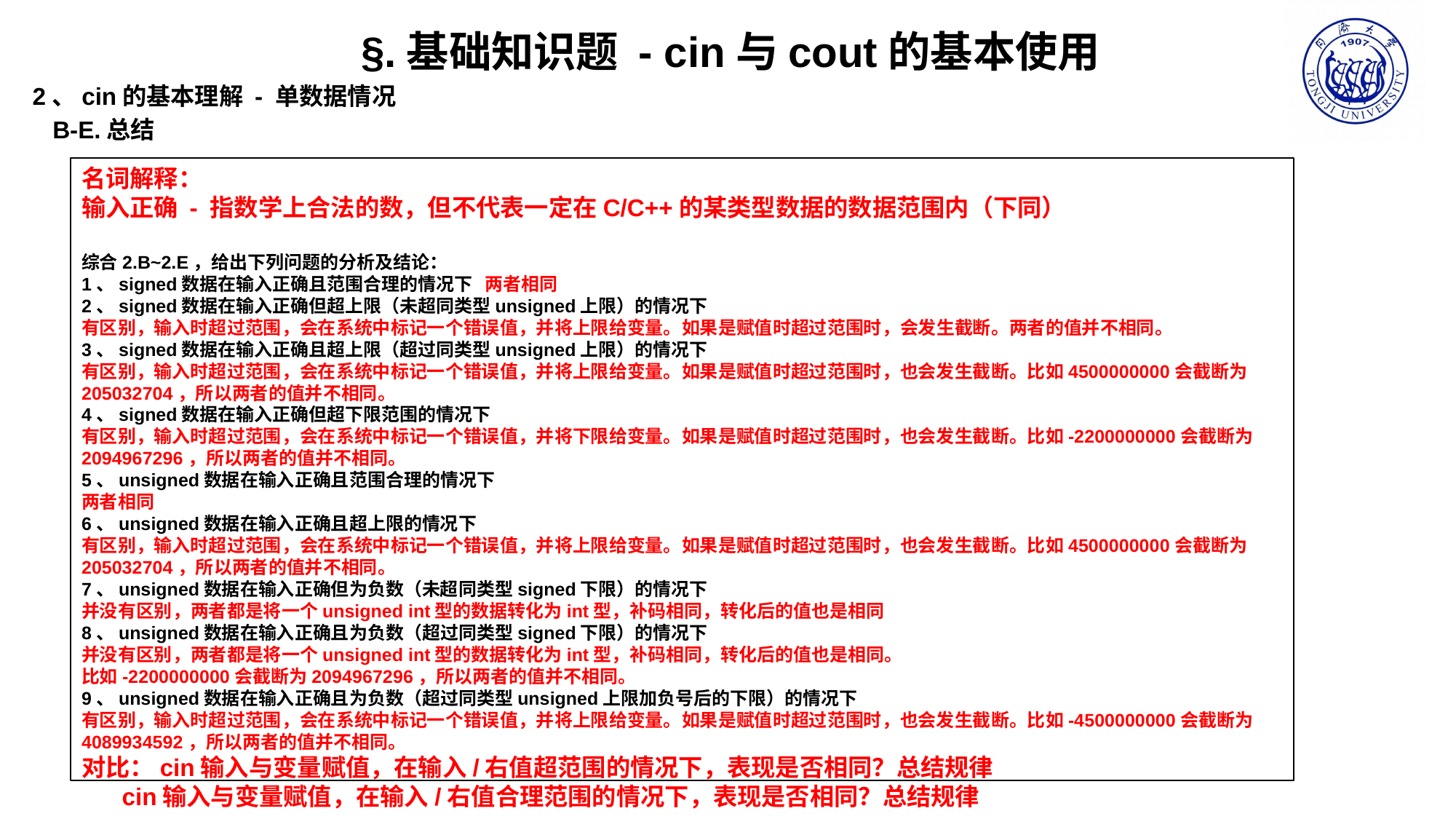

§.基础知识题 - cin与cout的基本使用
2、cin的基本理解 - 单数据情况
   B-E.总结
名词解释：
输入正确 - 指数学上合法的数，但不代表一定在C/C++的某类型数据的数据范围内（下同）

综合2.B~2.E，给出下列问题的分析及结论：
1、signed数据在输入正确且范围合理的情况下   两者相同
2、signed数据在输入正确但超上限（未超同类型unsigned上限）的情况下
有区别，输入时超过范围，会在系统中标记一个错误值，并将上限给变量。如果是赋值时超过范围时，会发生截断。两者的值并不相同。
3、signed数据在输入正确且超上限（超过同类型unsigned上限）的情况下
有区别，输入时超过范围，会在系统中标记一个错误值，并将上限给变量。如果是赋值时超过范围时，也会发生截断。比如4500000000会截断为205032704，所以两者的值并不相同。
4、signed数据在输入正确但超下限范围的情况下
有区别，输入时超过范围，会在系统中标记一个错误值，并将下限给变量。如果是赋值时超过范围时，也会发生截断。比如-2200000000会截断为2094967296，所以两者的值并不相同。
5、unsigned数据在输入正确且范围合理的情况下
两者相同
6、unsigned数据在输入正确且超上限的情况下
有区别，输入时超过范围，会在系统中标记一个错误值，并将上限给变量。如果是赋值时超过范围时，也会发生截断。比如4500000000会截断为205032704，所以两者的值并不相同。
7、unsigned数据在输入正确但为负数（未超同类型signed下限）的情况下
并没有区别，两者都是将一个unsigned int型的数据转化为int型，补码相同，转化后的值也是相同
8、unsigned数据在输入正确且为负数（超过同类型signed下限）的情况下
并没有区别，两者都是将一个unsigned int型的数据转化为int型，补码相同，转化后的值也是相同。
比如-2200000000会截断为2094967296，所以两者的值并不相同。
9、unsigned数据在输入正确且为负数（超过同类型unsigned上限加负号后的下限）的情况下
有区别，输入时超过范围，会在系统中标记一个错误值，并将上限给变量。如果是赋值时超过范围时，也会发生截断。比如-4500000000会截断为4089934592，所以两者的值并不相同。
对比：cin输入与变量赋值，在输入/右值超范围的情况下，表现是否相同？总结规律
      cin输入与变量赋值，在输入/右值合理范围的情况下，表现是否相同？总结规律